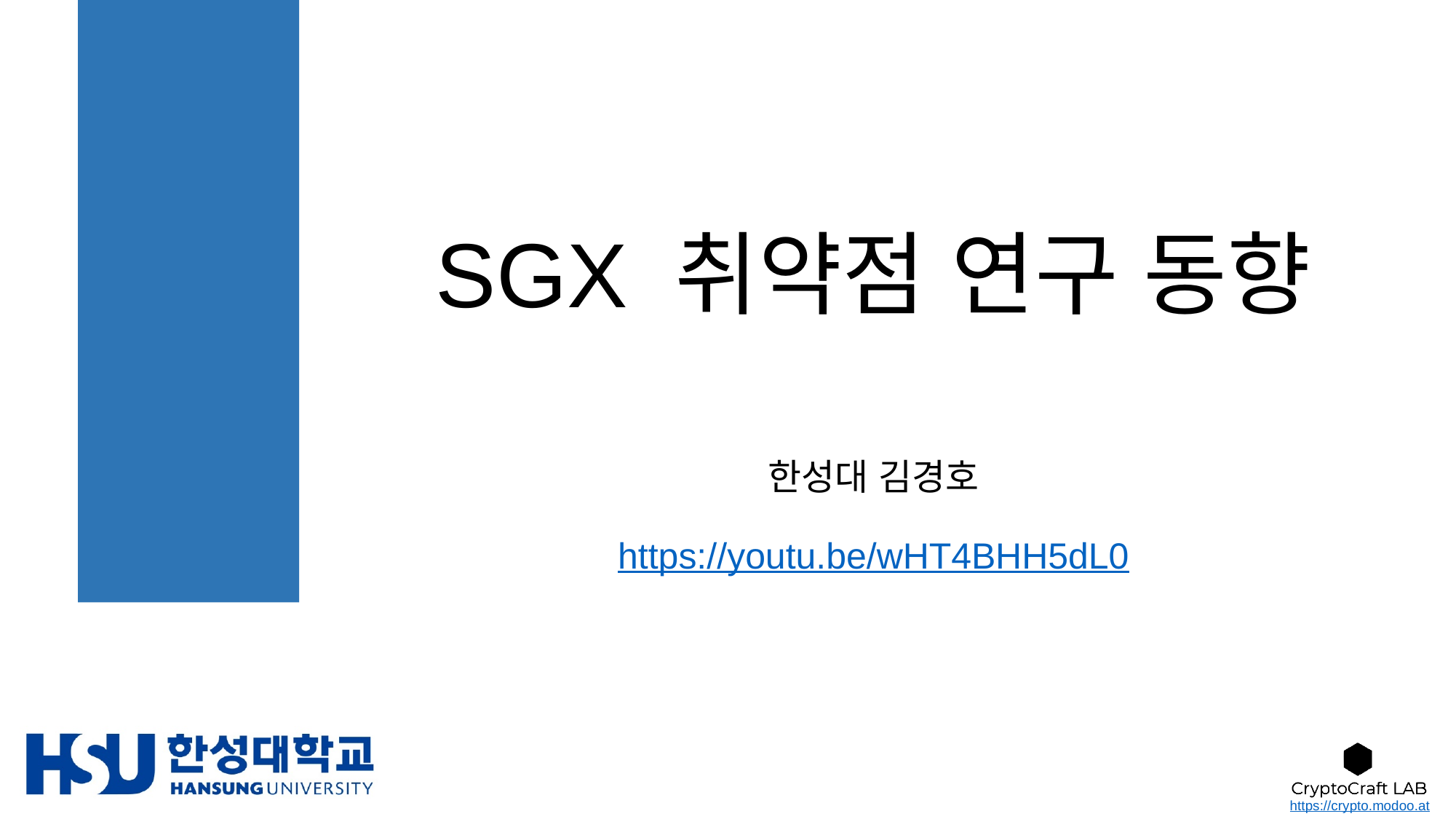

# SGX 취약점 연구 동향

한성대 김경호

https://youtu.be/wHT4BHH5dL0